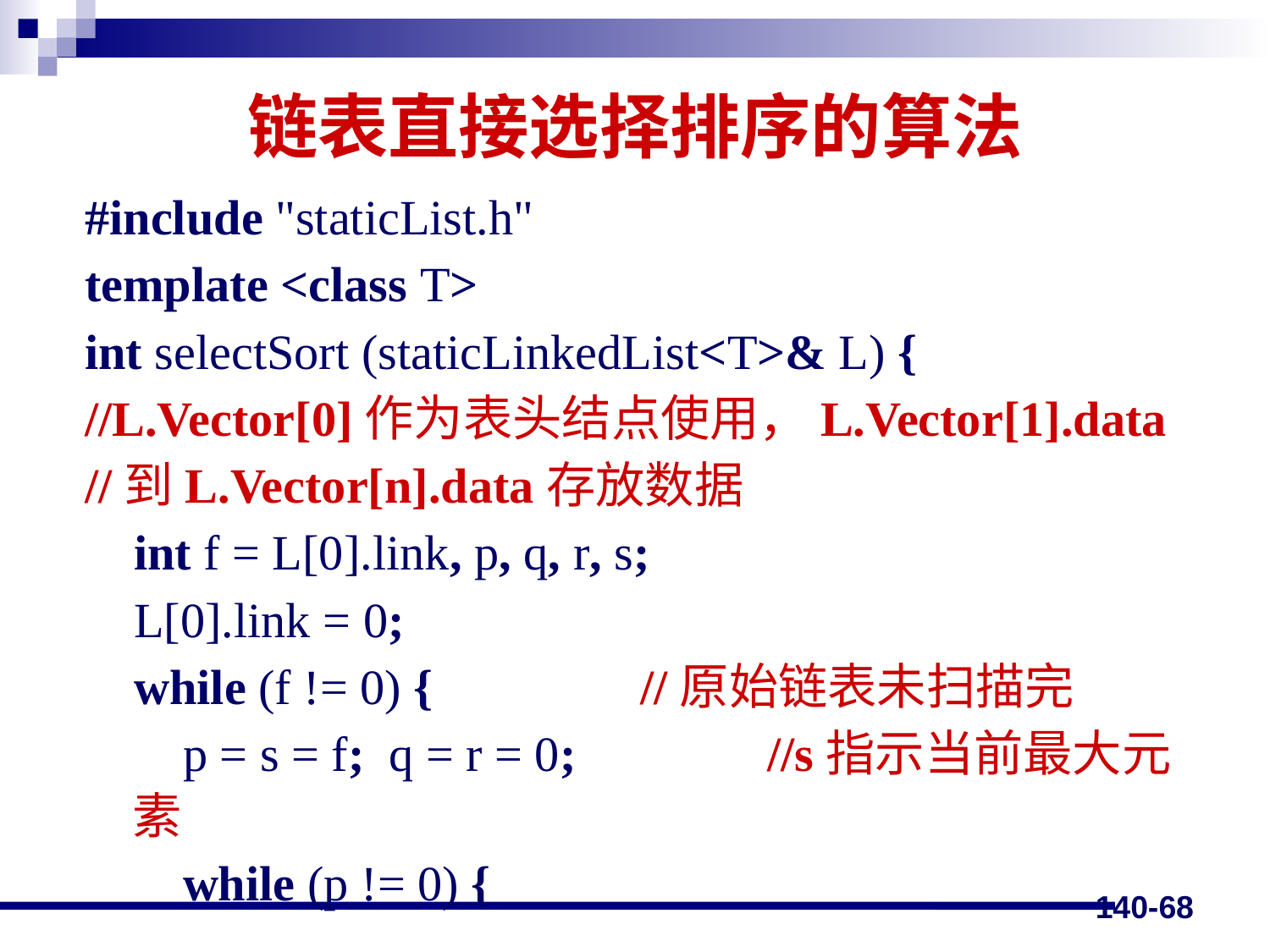

# 链表直接选择排序的算法
#include "staticList.h"
template <class T>
int selectSort (staticLinkedList<T>& L) {
//L.Vector[0]作为表头结点使用，L.Vector[1].data
//到L.Vector[n].data存放数据
    int f = L[0].link, p, q, r, s;
    L[0].link = 0;
    while (f != 0) {     		//原始链表未扫描完
        p = s = f;  q = r = 0;		//s指示当前最大元素
        while (p != 0) {
140-68